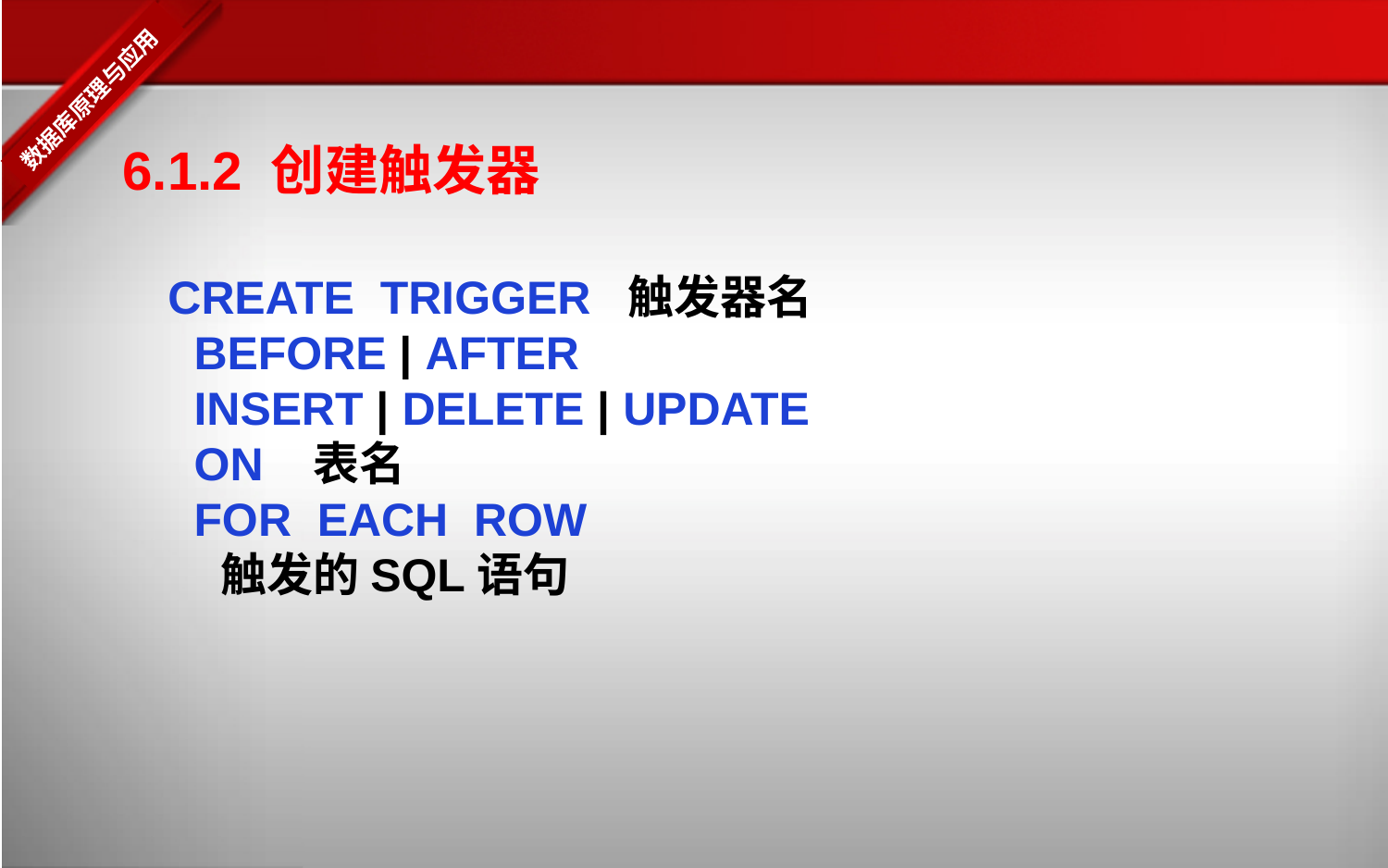

6.1.2 创建触发器
CREATE  TRIGGER  触发器名
  BEFORE | AFTER
  INSERT | DELETE | UPDATE
  ON   表名
  FOR  EACH  ROW
    触发的SQL语句